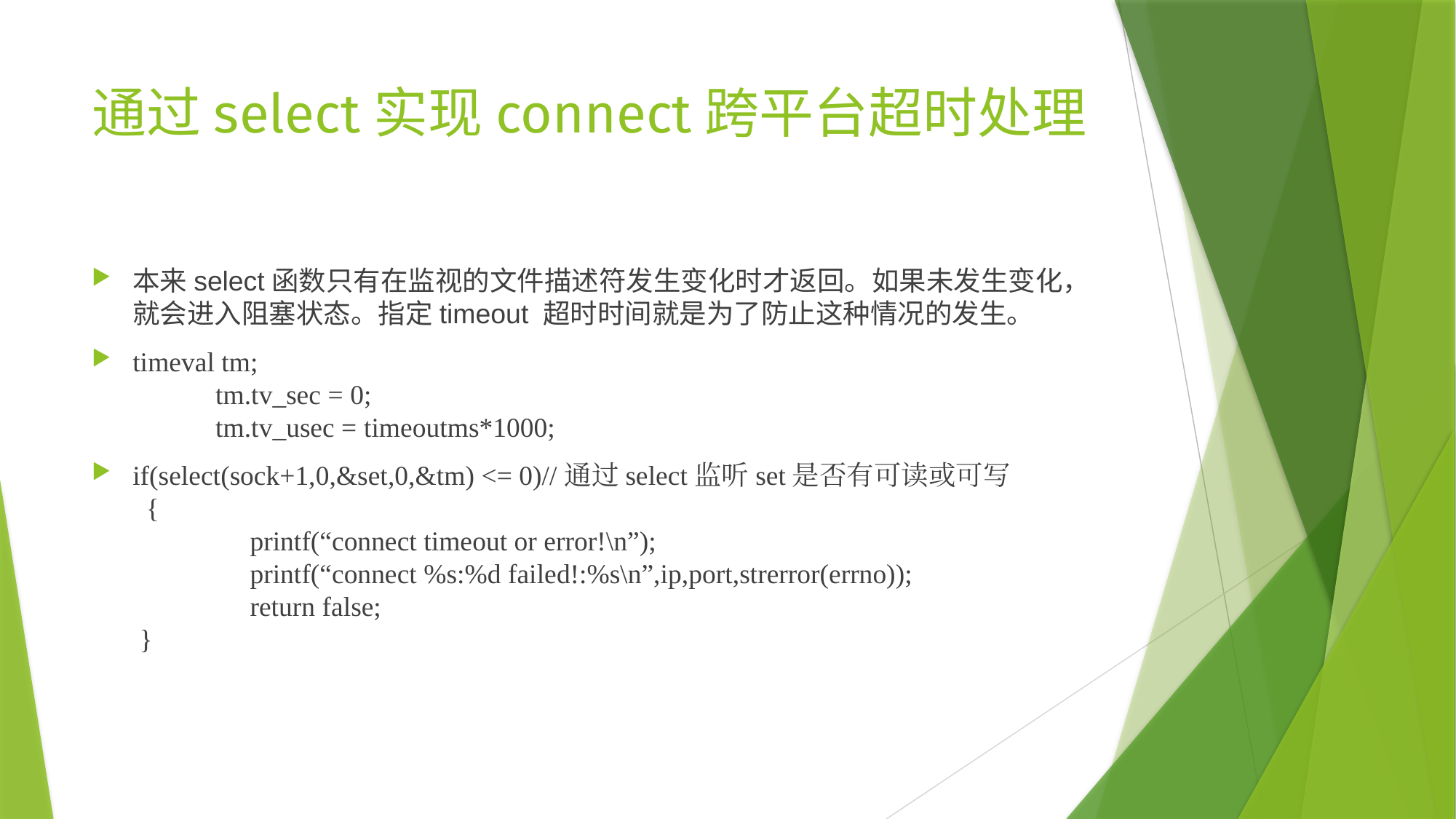

# 通过select实现connect跨平台超时处理
本来select函数只有在监视的文件描述符发生变化时才返回。如果未发生变化，就会进入阻塞状态。指定timeout 超时时间就是为了防止这种情况的发生。
timeval tm;
            tm.tv_sec = 0;
            tm.tv_usec = timeoutms*1000;
if(select(sock+1,0,&set,0,&tm) <= 0)//通过select监听set是否有可读或可写
 {
                 printf(“connect timeout or error!\n”);
                 printf(“connect %s:%d failed!:%s\n”,ip,port,strerror(errno));
                 return false;
 }